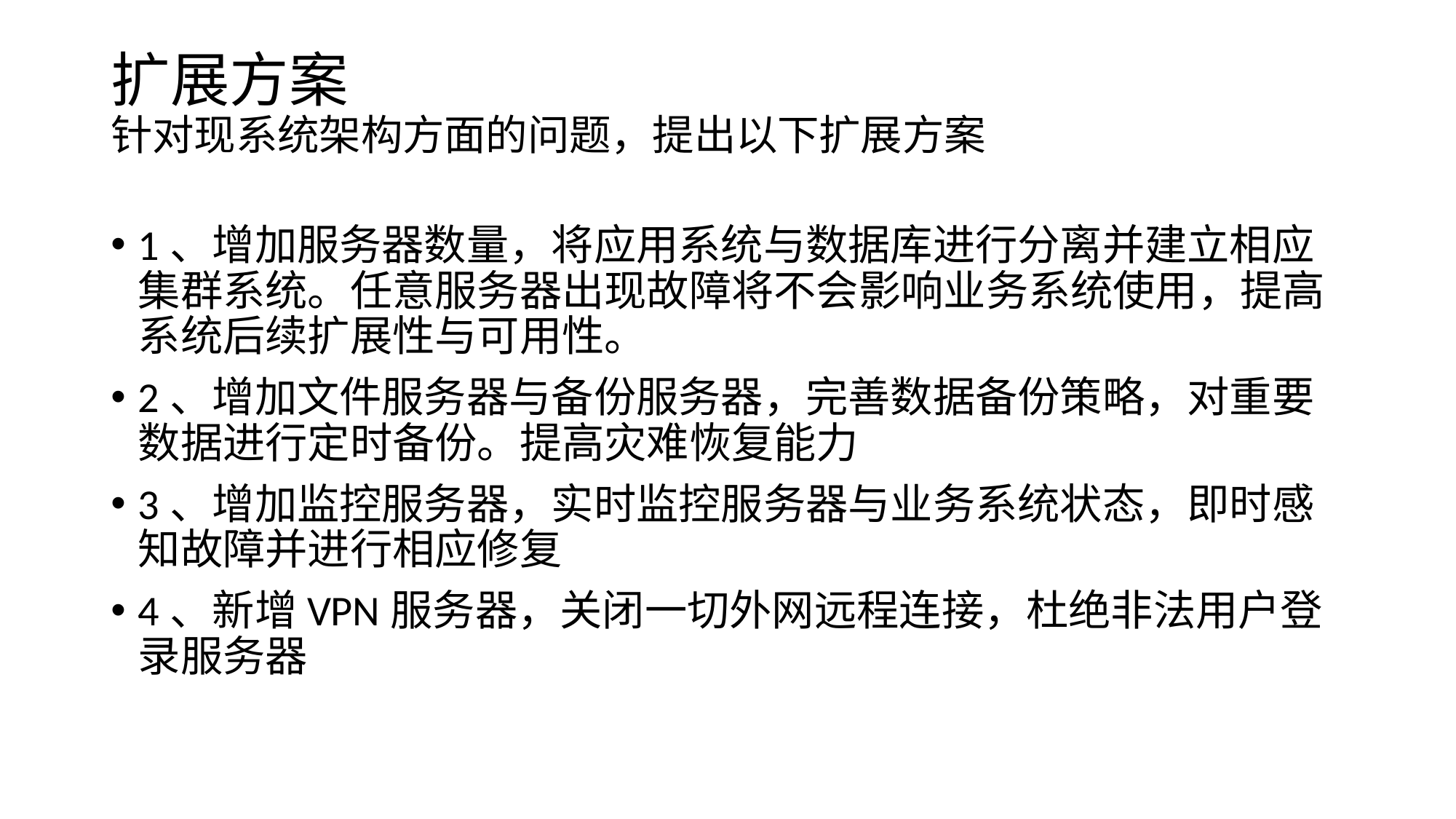

# 扩展方案 针对现系统架构方面的问题，提出以下扩展方案
1、增加服务器数量，将应用系统与数据库进行分离并建立相应集群系统。任意服务器出现故障将不会影响业务系统使用，提高系统后续扩展性与可用性。
2、增加文件服务器与备份服务器，完善数据备份策略，对重要数据进行定时备份。提高灾难恢复能力
3、增加监控服务器，实时监控服务器与业务系统状态，即时感知故障并进行相应修复
4、新增VPN服务器，关闭一切外网远程连接，杜绝非法用户登录服务器